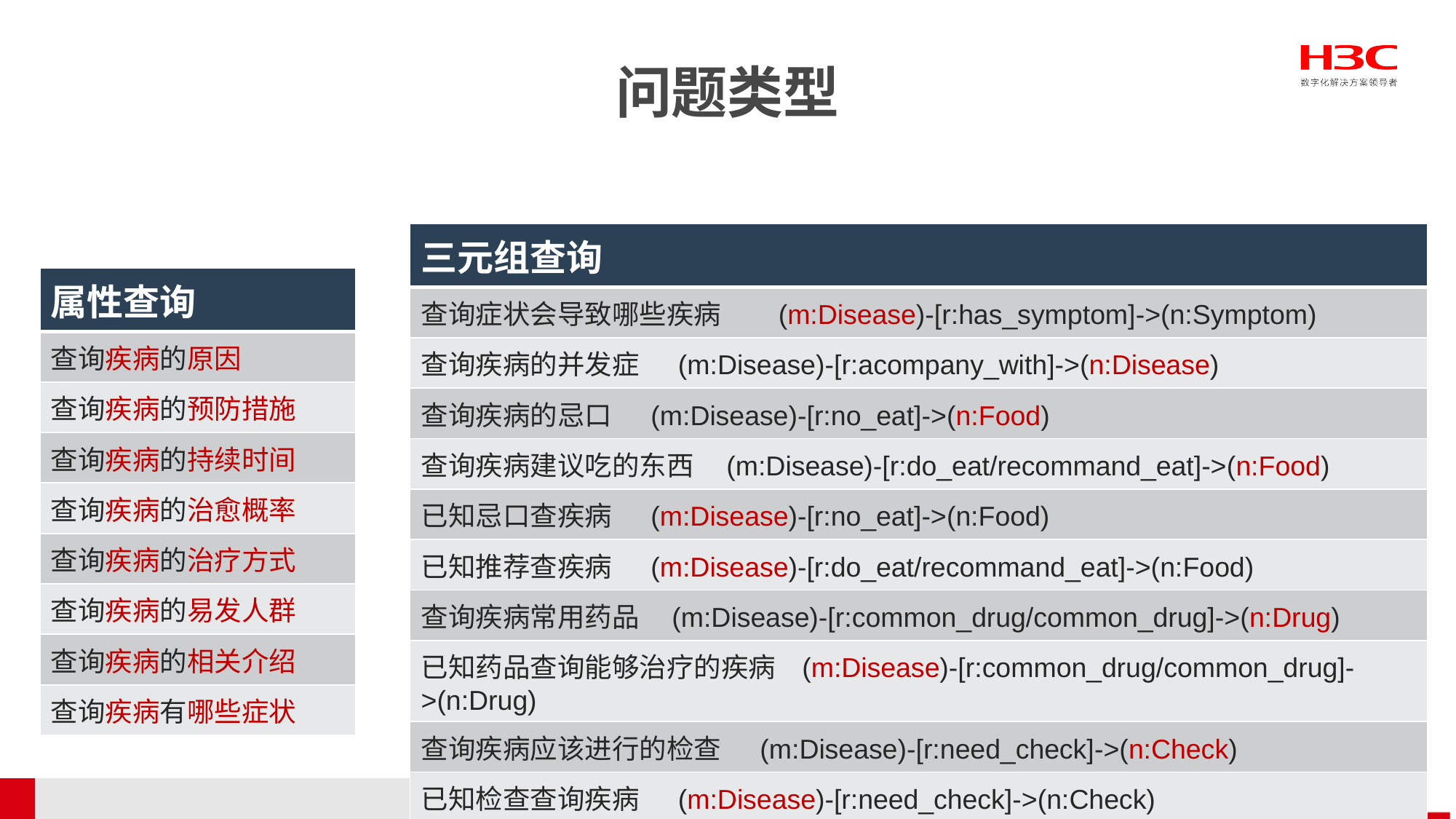

# 问题类型
| 三元组查询 |
| --- |
| 查询症状会导致哪些疾病 (m:Disease)-[r:has\_symptom]->(n:Symptom) |
| 查询疾病的并发症 (m:Disease)-[r:acompany\_with]->(n:Disease) |
| 查询疾病的忌口 (m:Disease)-[r:no\_eat]->(n:Food) |
| 查询疾病建议吃的东西 (m:Disease)-[r:do\_eat/recommand\_eat]->(n:Food) |
| 已知忌口查疾病 (m:Disease)-[r:no\_eat]->(n:Food) |
| 已知推荐查疾病 (m:Disease)-[r:do\_eat/recommand\_eat]->(n:Food) |
| 查询疾病常用药品 (m:Disease)-[r:common\_drug/common\_drug]->(n:Drug) |
| 已知药品查询能够治疗的疾病 (m:Disease)-[r:common\_drug/common\_drug]->(n:Drug) |
| 查询疾病应该进行的检查 (m:Disease)-[r:need\_check]->(n:Check) |
| 已知检查查询疾病 (m:Disease)-[r:need\_check]->(n:Check) |
| 属性查询 |
| --- |
| 查询疾病的原因 |
| 查询疾病的预防措施 |
| 查询疾病的持续时间 |
| 查询疾病的治愈概率 |
| 查询疾病的治疗方式 |
| 查询疾病的易发人群 |
| 查询疾病的相关介绍 |
| 查询疾病有哪些症状 |